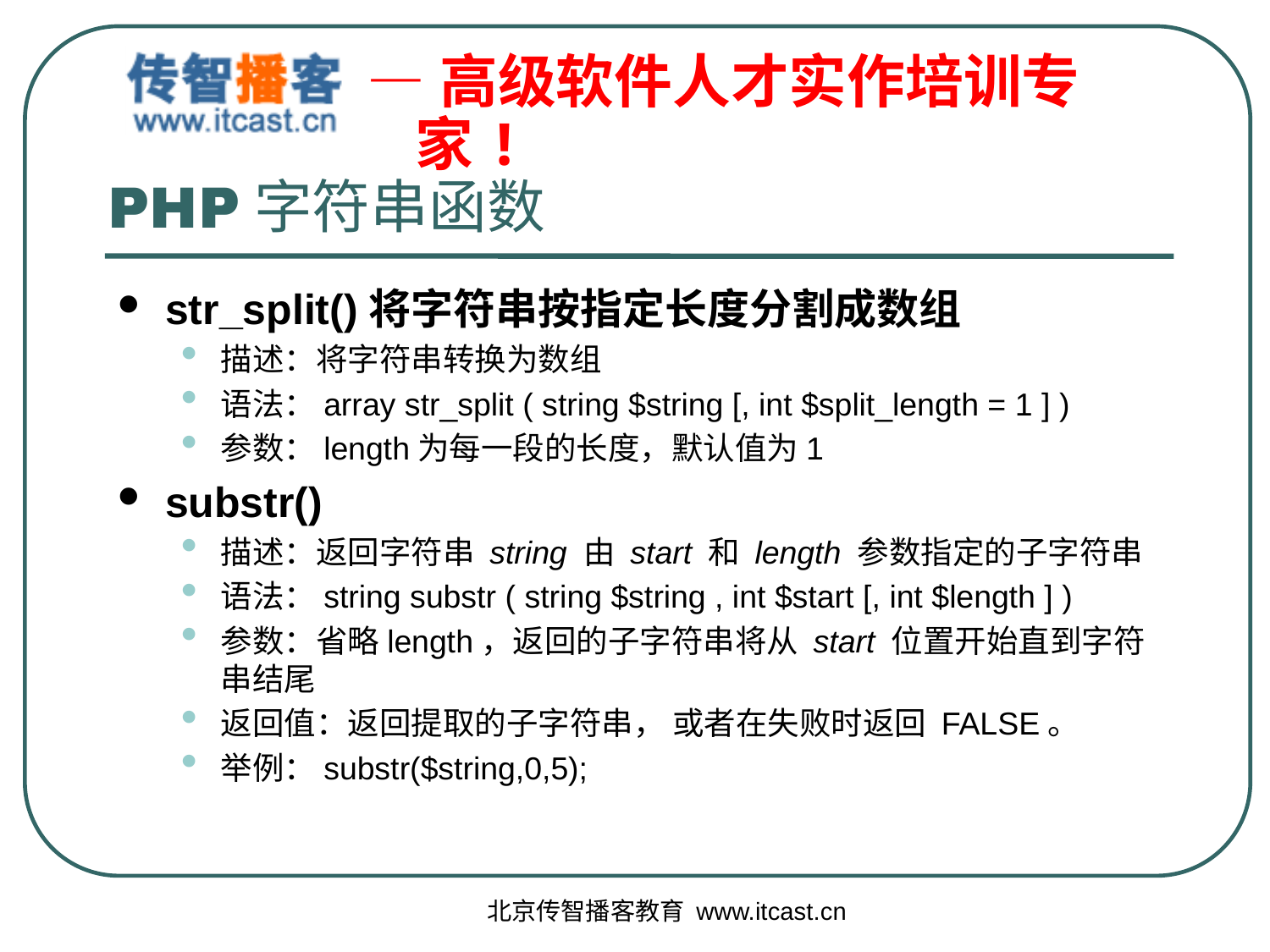

# PHP字符串函数
str_split()将字符串按指定长度分割成数组
描述：将字符串转换为数组
语法：array str_split ( string $string [, int $split_length = 1 ] )
参数：length为每一段的长度，默认值为1
substr()
描述：返回字符串 string 由 start 和 length 参数指定的子字符串
语法：string substr ( string $string , int $start [, int $length ] )
参数：省略length，返回的子字符串将从 start 位置开始直到字符串结尾
返回值：返回提取的子字符串， 或者在失败时返回 FALSE。
举例：substr($string,0,5);